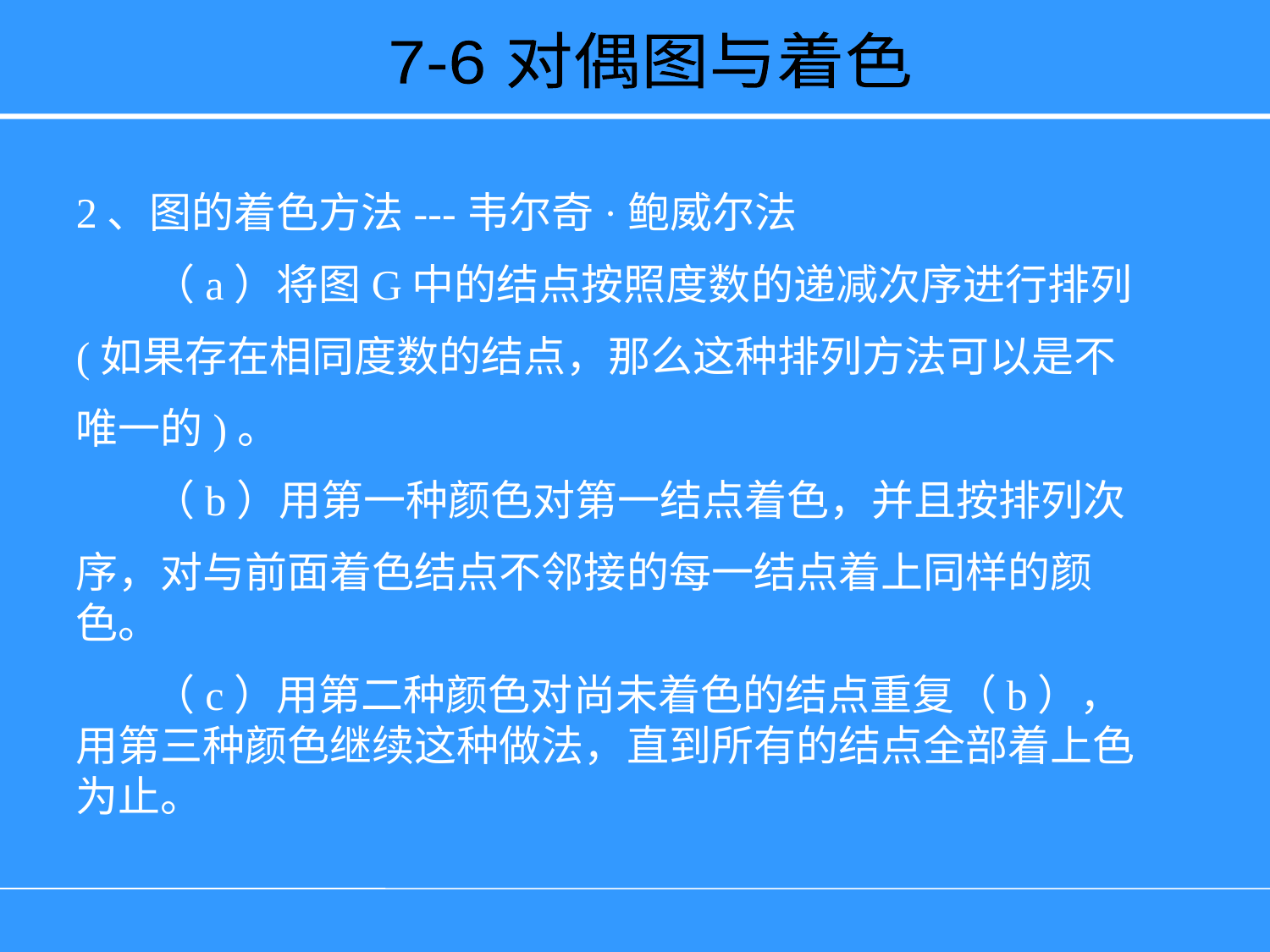

7-6 对偶图与着色

2、图的着色方法---韦尔奇·鲍威尔法
       （a）将图G中的结点按照度数的递减次序进行排列
(如果存在相同度数的结点，那么这种排列方法可以是不
唯一的)。
       （b）用第一种颜色对第一结点着色，并且按排列次
序，对与前面着色结点不邻接的每一结点着上同样的颜色。
       （c）用第二种颜色对尚未着色的结点重复（b），用第三种颜色继续这种做法，直到所有的结点全部着上色为止。